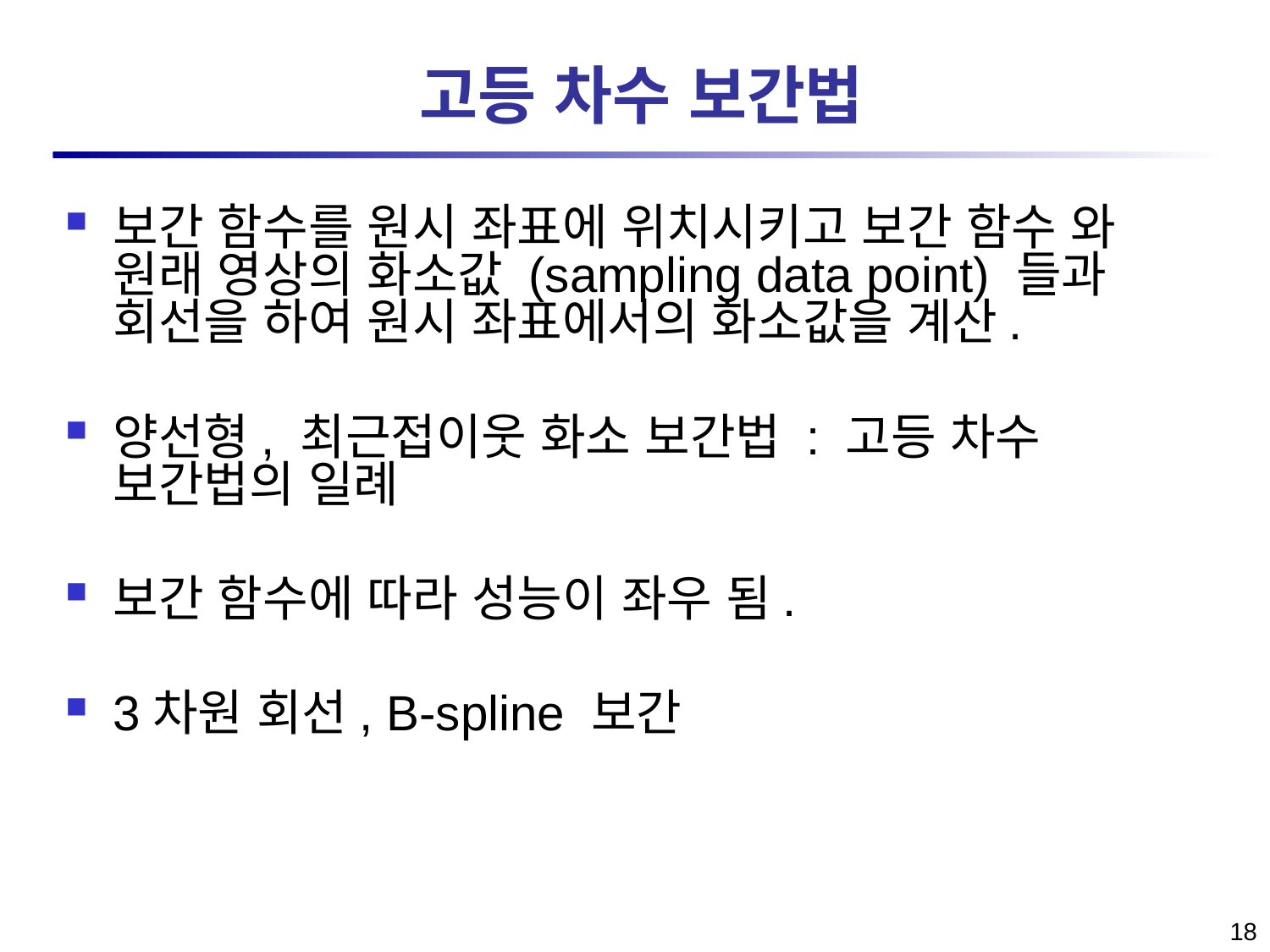

# 고등 차수 보간법
보간 함수를 원시 좌표에 위치시키고 보간 함수 와 원래 영상의 화소값 (sampling data point) 들과 회선을 하여 원시 좌표에서의 화소값을 계산.

양선형, 최근접이웃 화소 보간법 : 고등 차수 보간법의 일례

보간 함수에 따라 성능이 좌우 됨.

3차원 회선, B-spline 보간

18